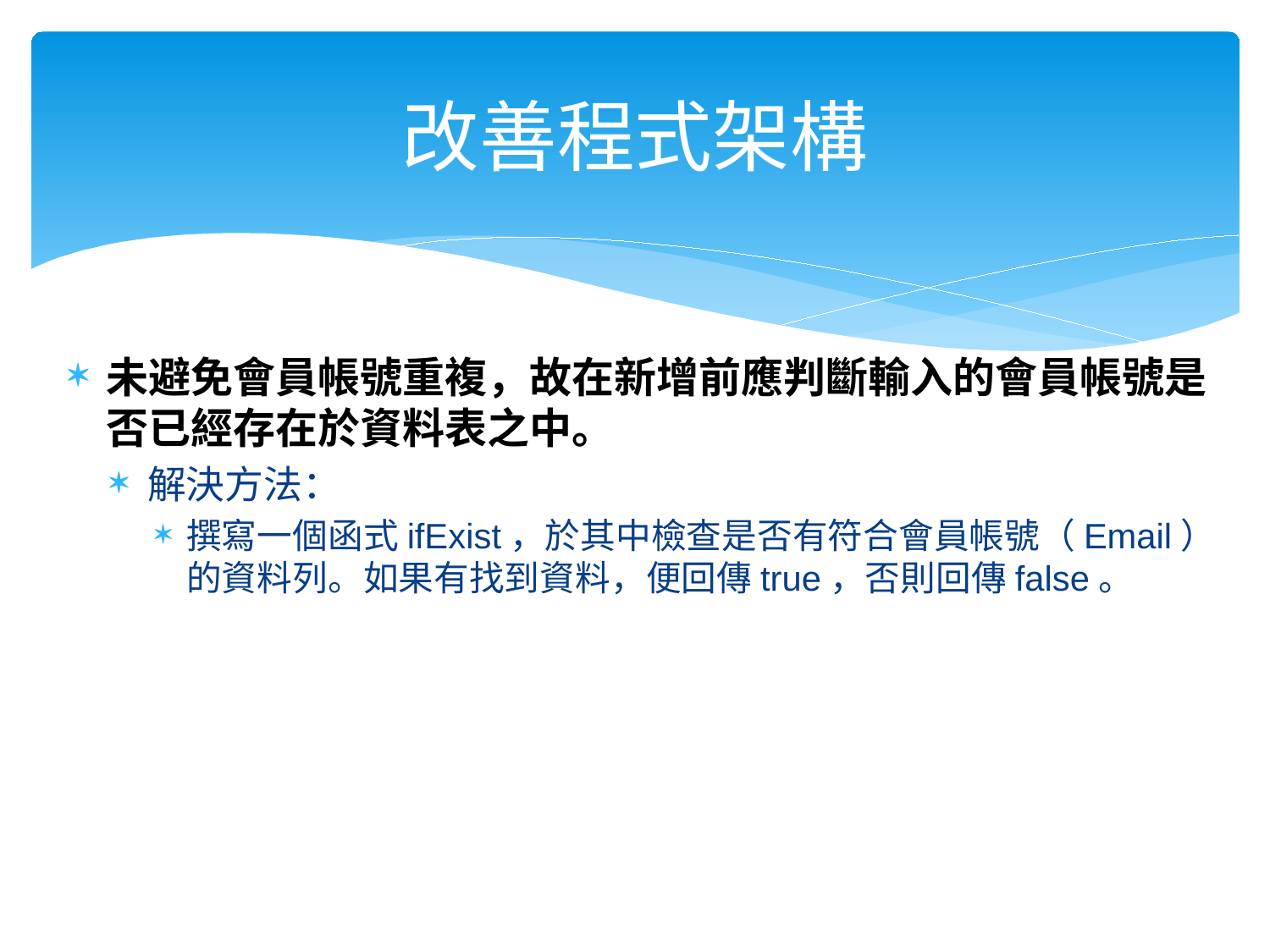

# 改善程式架構
未避免會員帳號重複，故在新增前應判斷輸入的會員帳號是否已經存在於資料表之中。
解決方法：
撰寫一個函式ifExist，於其中檢查是否有符合會員帳號（Email）的資料列。如果有找到資料，便回傳true，否則回傳false。